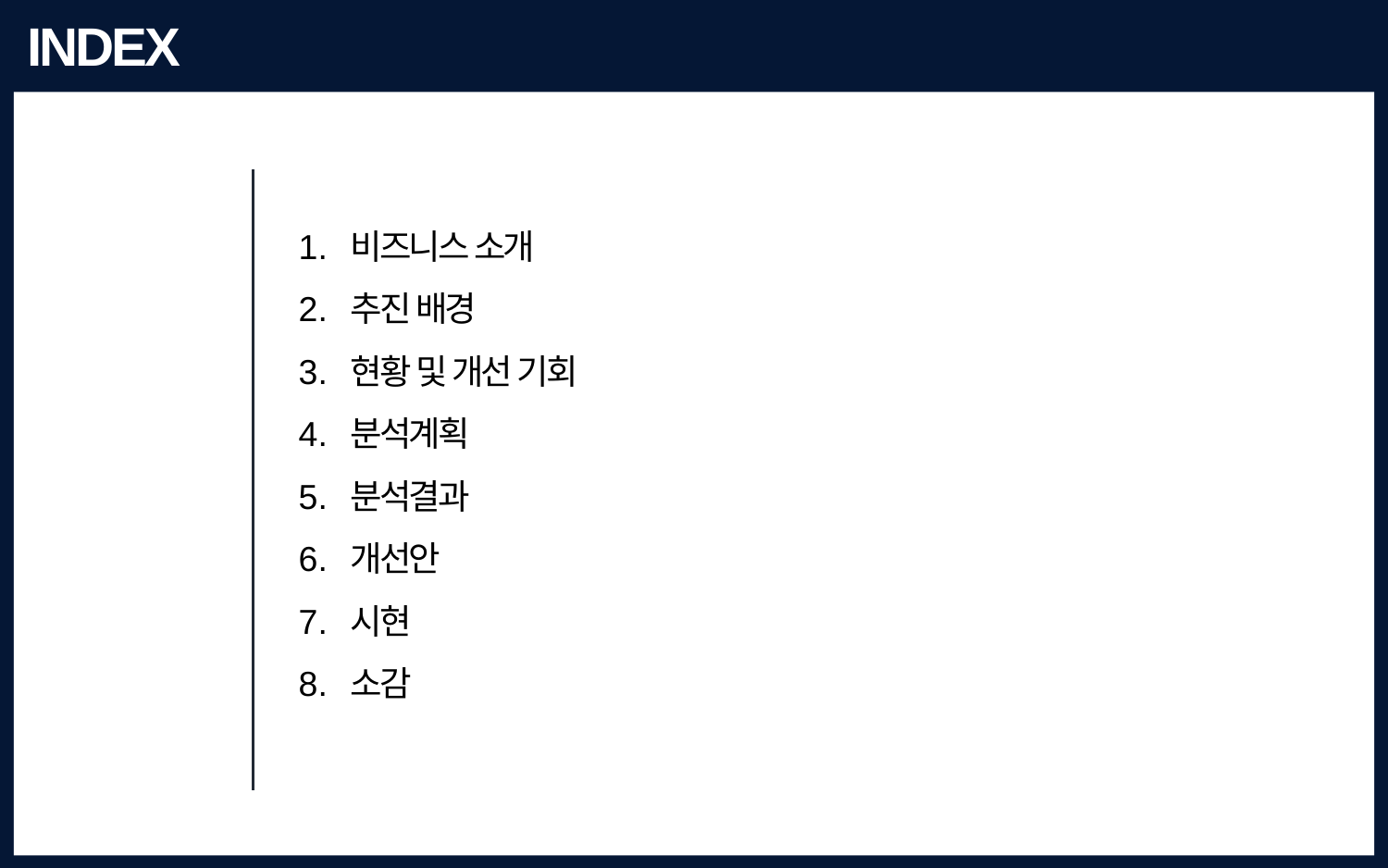

# INDEX

비즈니스 소개
추진 배경
현황 및 개선 기회
분석계획
분석결과
개선안
시현
소감